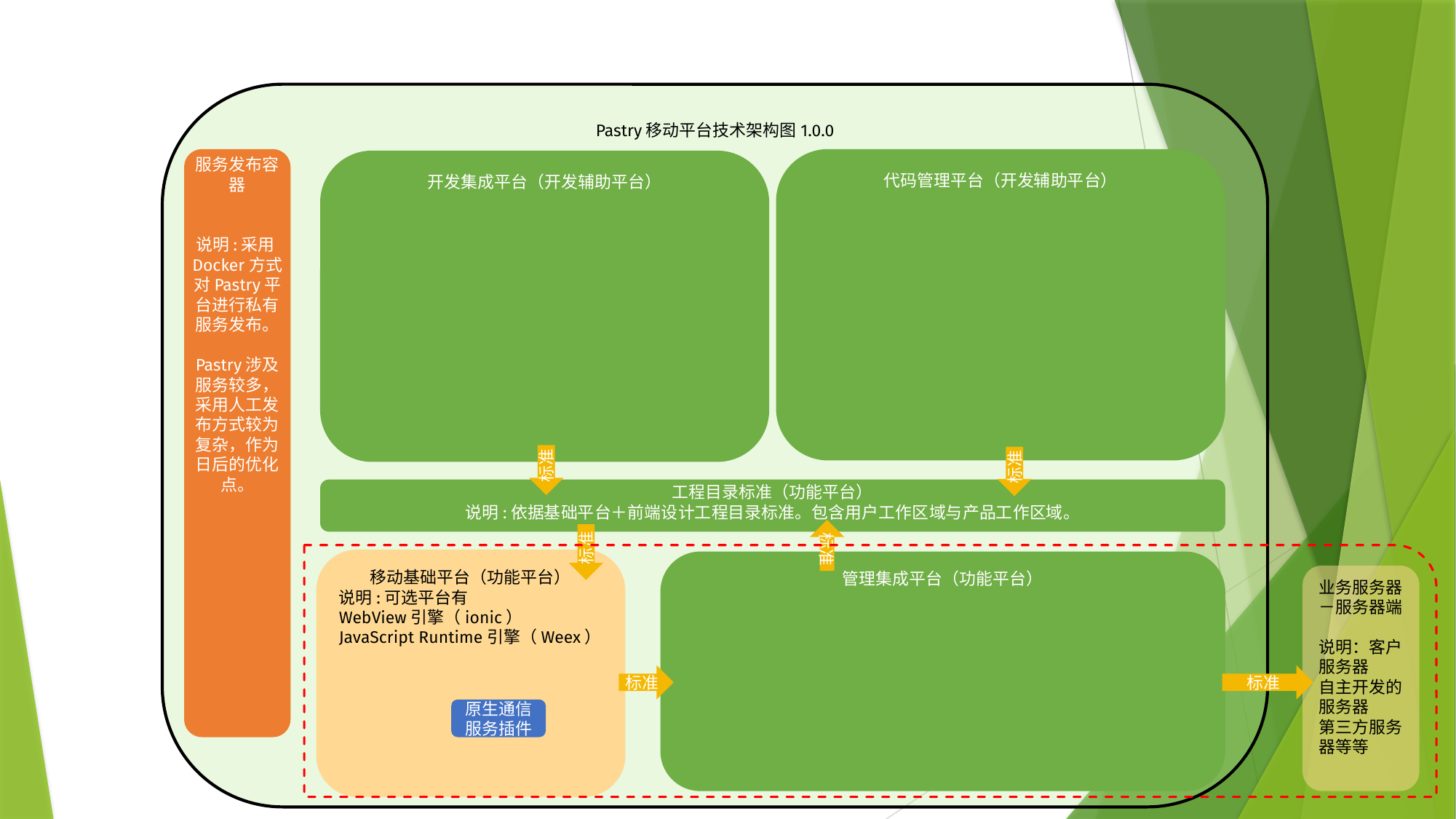

Pastry移动平台技术架构图1.0.0

服务发布容器

说明:采用Docker方式对Pastry平台进行私有服务发布。

Pastry涉及服务较多，采用人工发布方式较为复杂，作为日后的优化点。
代码管理平台（开发辅助平台）
开发集成平台（开发辅助平台）
标准
标准
工程目录标准（功能平台）
说明:依据基础平台＋前端设计工程目录标准。包含用户工作区域与产品工作区域。
标准
标准

移动基础平台（功能平台）
说明:可选平台有
WebView引擎（ionic）
JavaScript Runtime引擎（Weex）

管理集成平台（功能平台）
业务服务器－服务器端

说明：客户服务器
自主开发的服务器
第三方服务器等等
标准
标准
原生通信服务插件